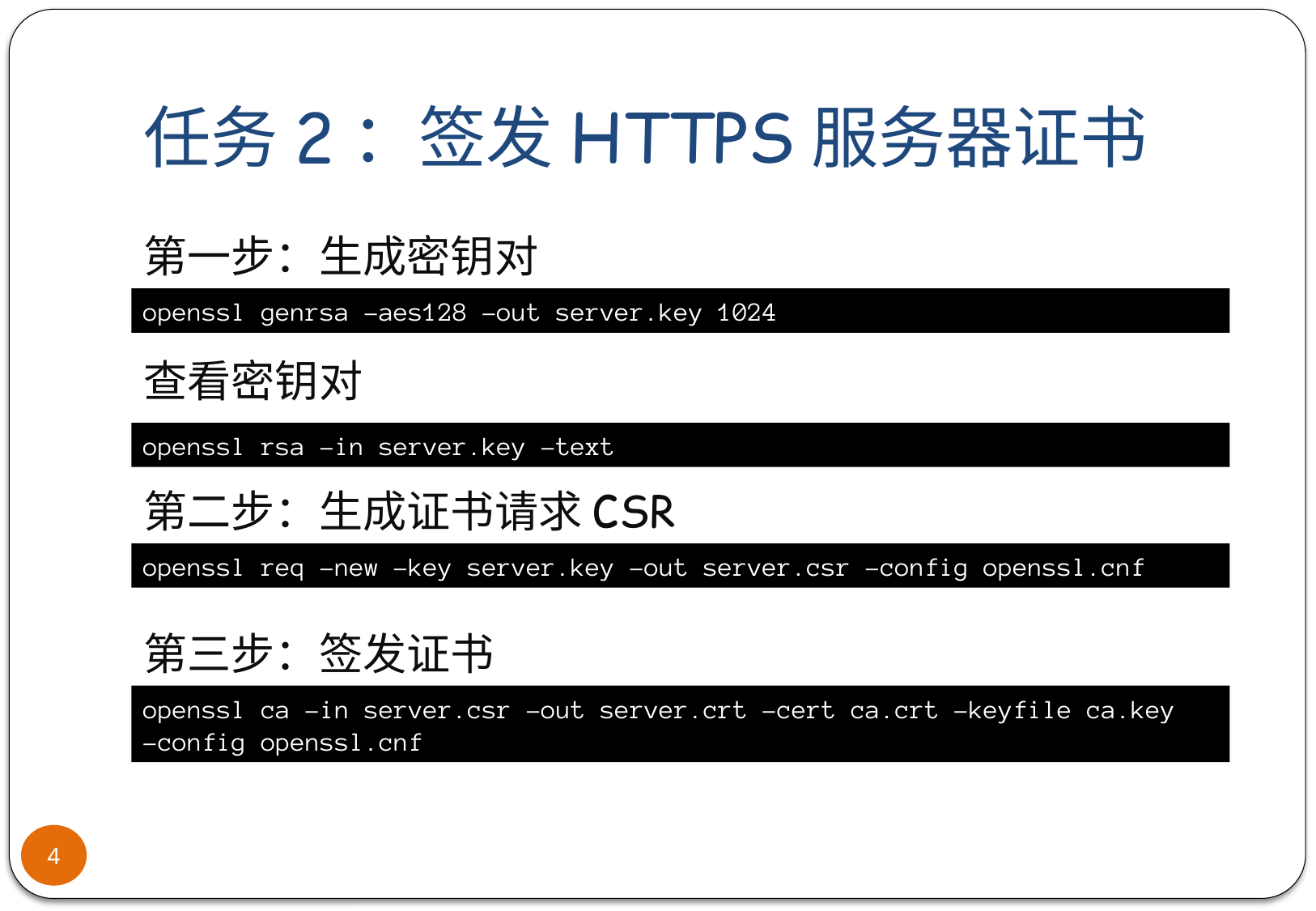

# 任务2：签发HTTPS服务器证书
第一步：生成密钥对
openssl genrsa -aes128 -out server.key 1024
查看密钥对
openssl rsa -in server.key -text
第二步：生成证书请求CSR
openssl req -new -key server.key -out server.csr -config openssl.cnf
第三步：签发证书
openssl ca -in server.csr -out server.crt -cert ca.crt -keyfile ca.key
-config openssl.cnf
4